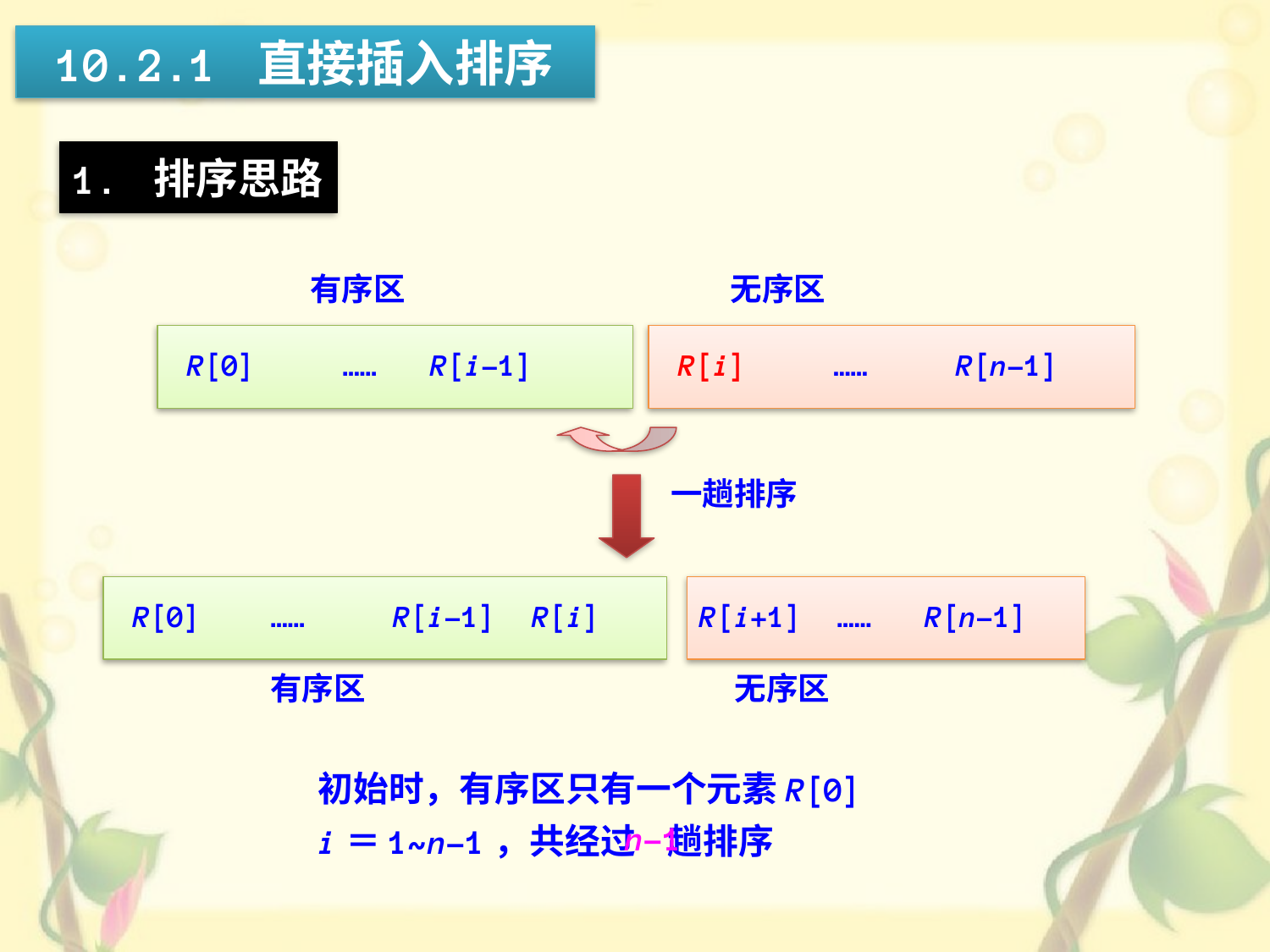

10.2.1 直接插入排序
1. 排序思路
有序区
无序区
 R[0]     ……   R[i-1]
 R[i]     ……     R[n-1]

一趟排序
 R[0]    ……     R[i-1]  R[i]
R[i+1]  ……   R[n-1]
有序区
无序区
初始时，有序区只有一个元素R[0]
i＝1~n-1，共经过    趟排序
n-1